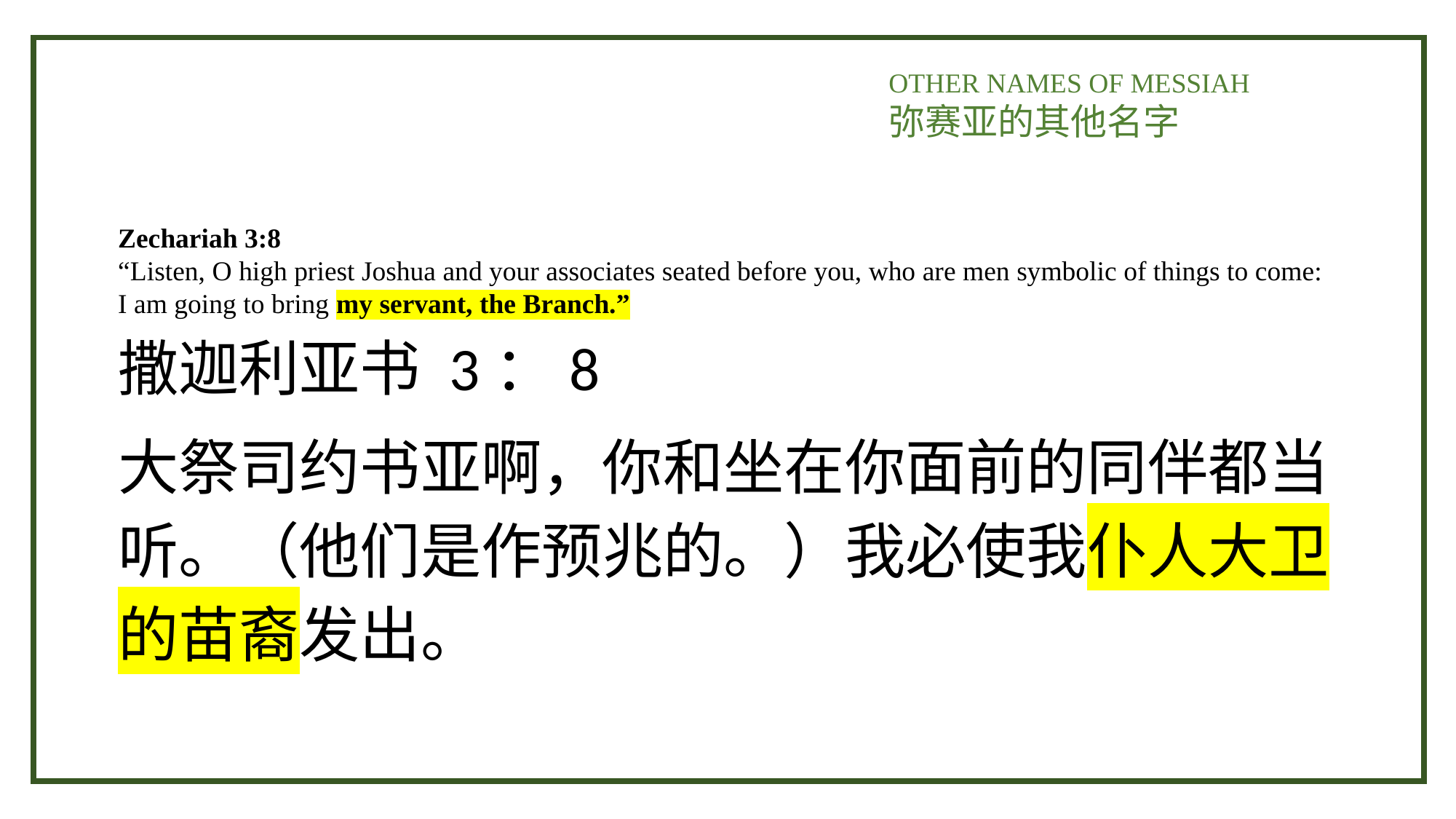

OTHER NAMES OF MESSIAH
弥赛亚的其他名字
Zechariah 3:8
“Listen, O high priest Joshua and your associates seated before you, who are men symbolic of things to come: I am going to bring my servant, the Branch.”
撒迦利亚书 3：8
大祭司约书亚啊，你和坐在你面前的同伴都当听。（他们是作预兆的。）我必使我仆人大卫的苗裔发出。